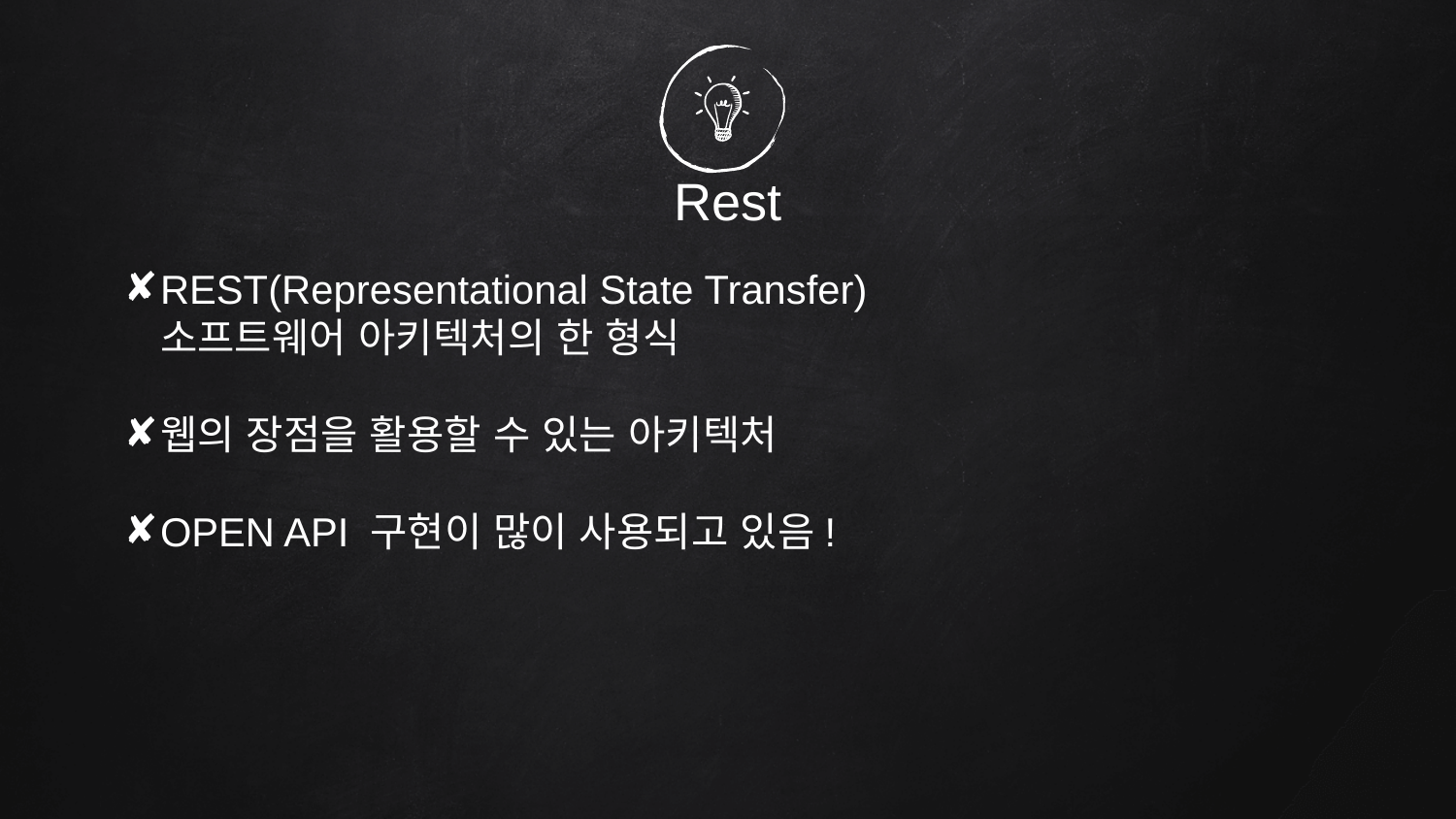

# Rest
REST(Representational State Transfer)
	소프트웨어 아키텍처의 한 형식

웹의 장점을 활용할 수 있는 아키텍처

OPEN API 구현이 많이 사용되고 있음!